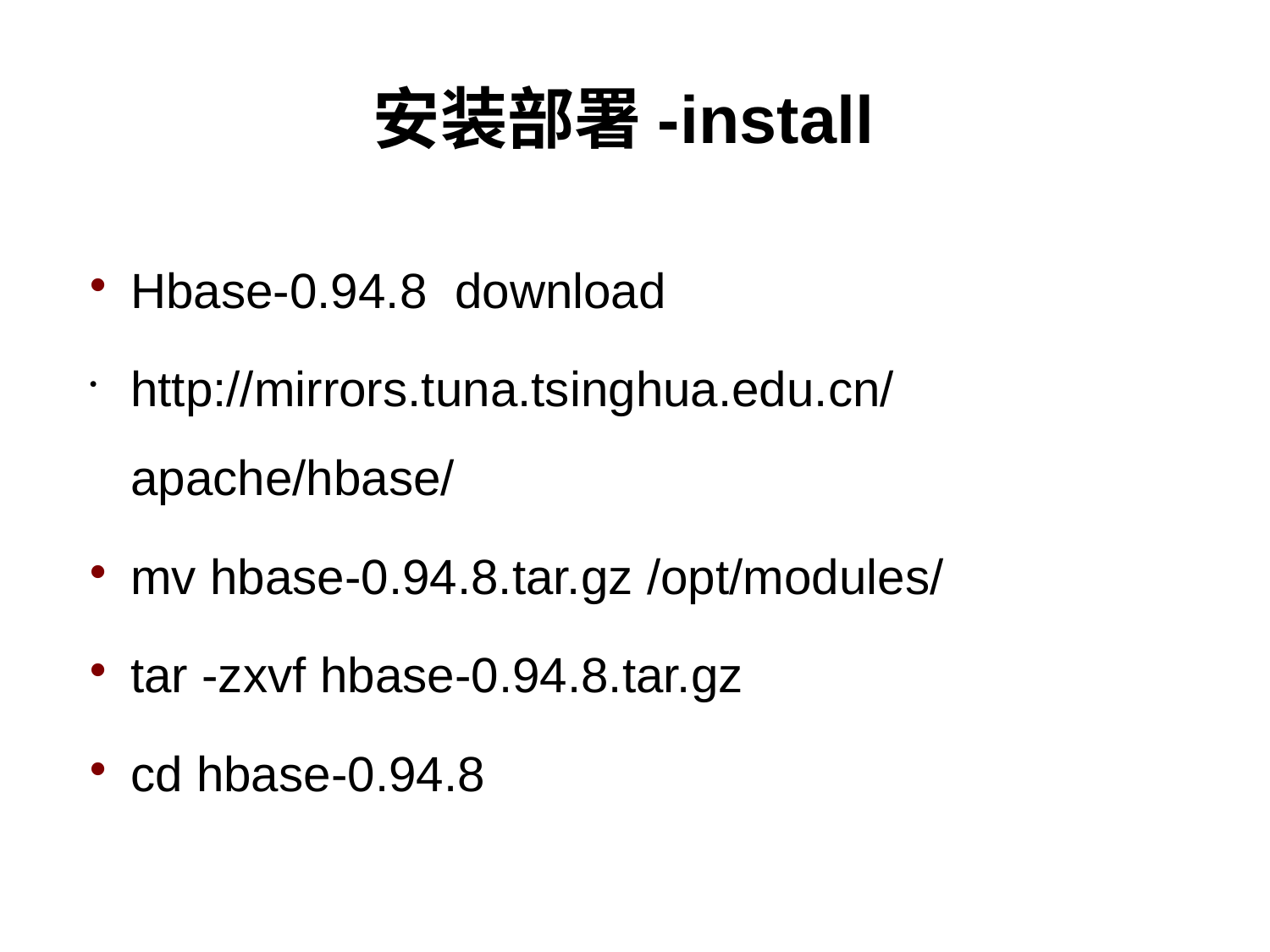

安装部署-install
Hbase-0.94.8  download
http://mirrors.tuna.tsinghua.edu.cn/apache/hbase/
mv hbase-0.94.8.tar.gz /opt/modules/
tar -zxvf hbase-0.94.8.tar.gz
cd hbase-0.94.8